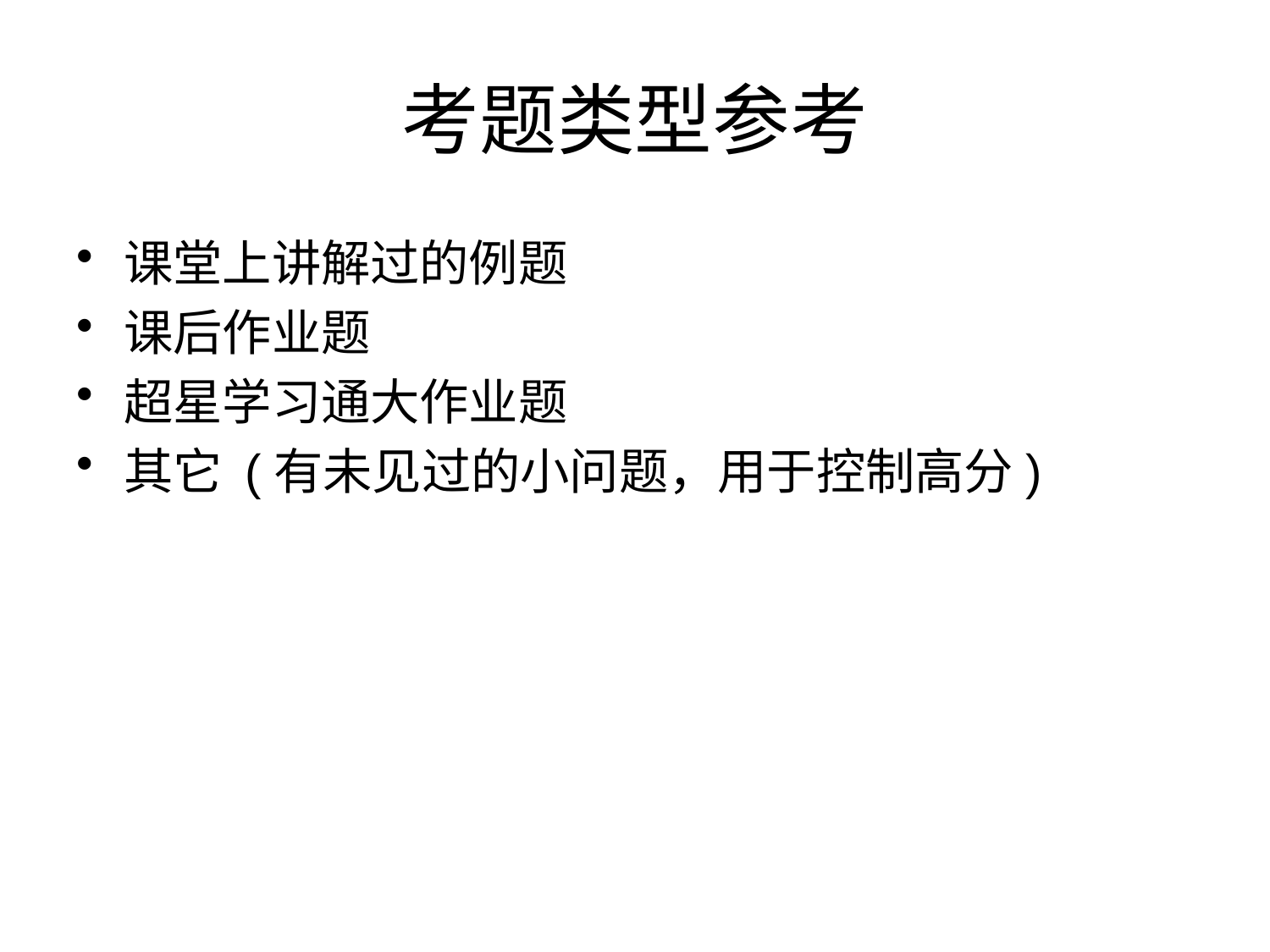

# 考题类型参考
课堂上讲解过的例题
课后作业题
超星学习通大作业题
其它 (有未见过的小问题，用于控制高分)